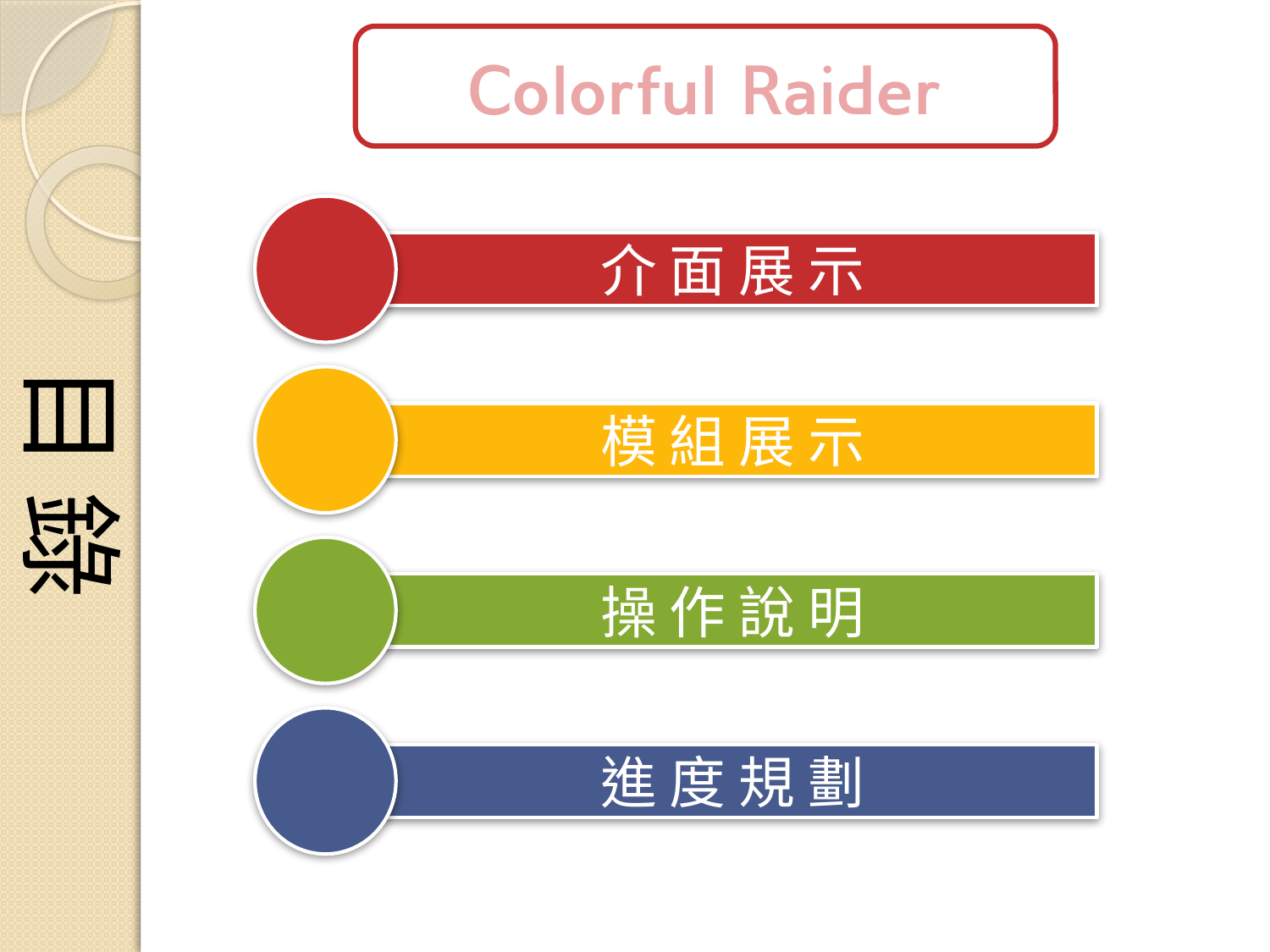

介 面 展 示

模 組 展 示

操 作 說 明

進 度 規 劃
目 錄
2